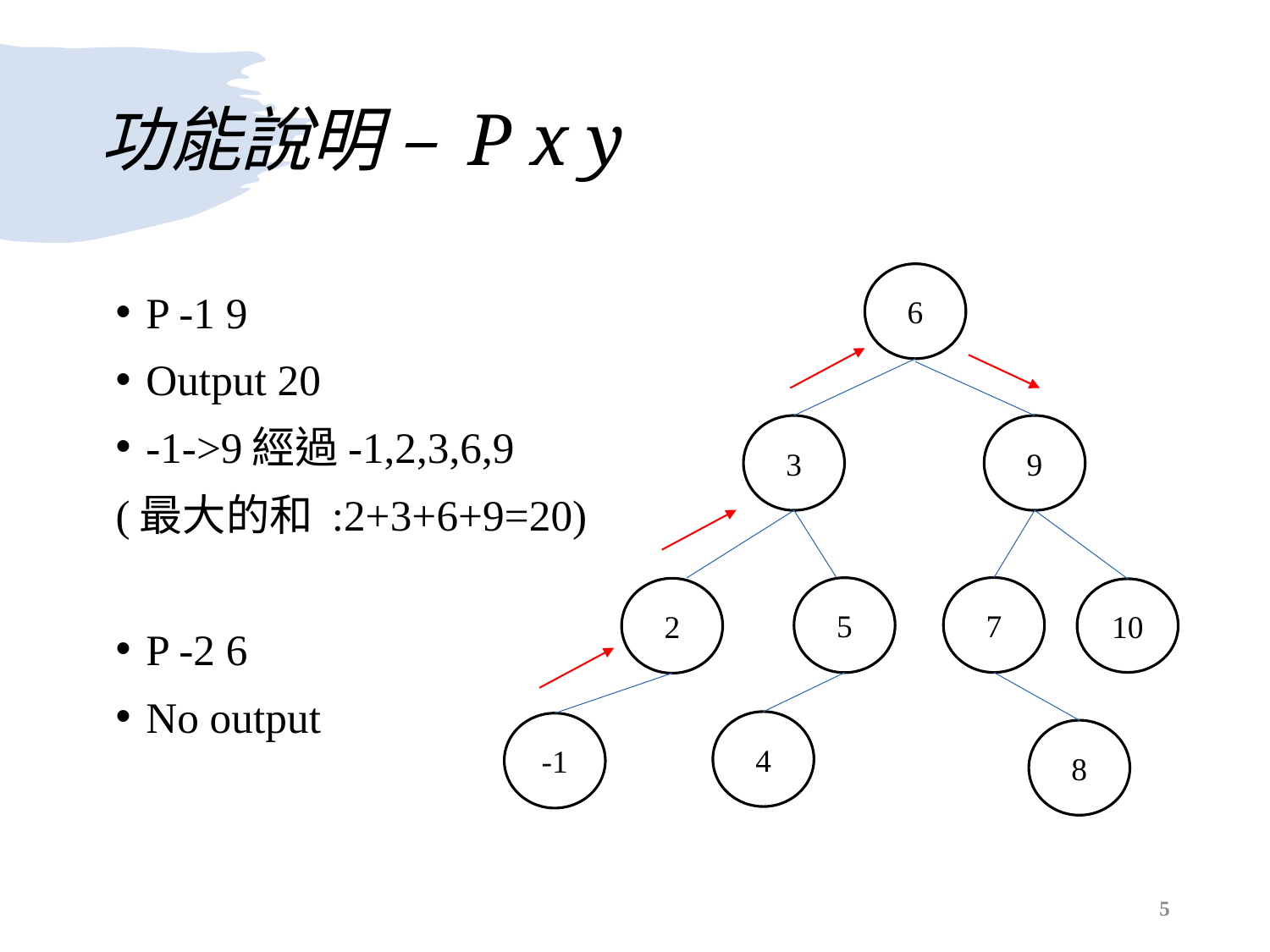

# 功能說明 – P x y
6
P -1 9
Output 20
-1->9經過-1,2,3,6,9
(最大的和 :2+3+6+9=20)

P -2 6
No output

3
9
7
5
2
10
4
-1
8
5